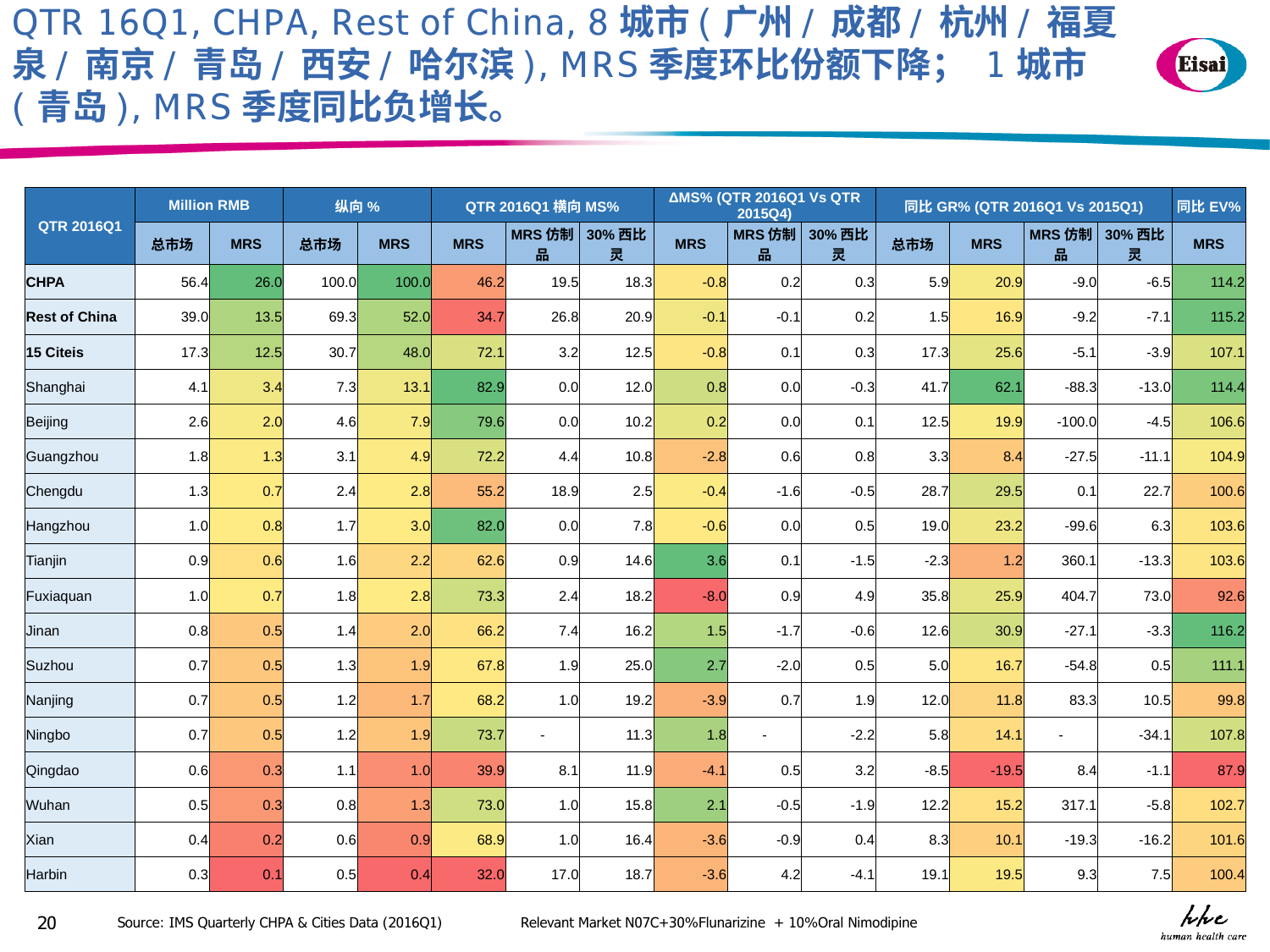

QTR 16Q1, CHPA, Rest of China, 8城市(广州/成都/杭州/福夏泉/南京/青岛/西安/哈尔滨), MRS季度环比份额下降； 1城市(青岛), MRS季度同比负增长。
| QTR 2016Q1 | Million RMB |  | 纵向% |  | QTR 2016Q1横向MS% |  |  | ΔMS% (QTR 2016Q1 Vs QTR 2015Q4) |  |  | 同比GR% (QTR 2016Q1 Vs 2015Q1) |  |  |  | 同比EV% |
| --- | --- | --- | --- | --- | --- | --- | --- | --- | --- | --- | --- | --- | --- | --- | --- |
|  | 总市场 | MRS | 总市场 | MRS | MRS | MRS仿制品 | 30%西比灵 | MRS | MRS仿制品 | 30%西比灵 | 总市场 | MRS | MRS仿制品 | 30%西比灵 | MRS |
| CHPA | 56.4 | 26.0 | 100.0 | 100.0 | 46.2 | 19.5 | 18.3 | -0.8 | 0.2 | 0.3 | 5.9 | 20.9 | -9.0 | -6.5 | 114.2 |
| Rest of China | 39.0 | 13.5 | 69.3 | 52.0 | 34.7 | 26.8 | 20.9 | -0.1 | -0.1 | 0.2 | 1.5 | 16.9 | -9.2 | -7.1 | 115.2 |
| 15 Citeis | 17.3 | 12.5 | 30.7 | 48.0 | 72.1 | 3.2 | 12.5 | -0.8 | 0.1 | 0.3 | 17.3 | 25.6 | -5.1 | -3.9 | 107.1 |
| Shanghai | 4.1 | 3.4 | 7.3 | 13.1 | 82.9 | 0.0 | 12.0 | 0.8 | 0.0 | -0.3 | 41.7 | 62.1 | -88.3 | -13.0 | 114.4 |
| Beijing | 2.6 | 2.0 | 4.6 | 7.9 | 79.6 | 0.0 | 10.2 | 0.2 | 0.0 | 0.1 | 12.5 | 19.9 | -100.0 | -4.5 | 106.6 |
| Guangzhou | 1.8 | 1.3 | 3.1 | 4.9 | 72.2 | 4.4 | 10.8 | -2.8 | 0.6 | 0.8 | 3.3 | 8.4 | -27.5 | -11.1 | 104.9 |
| Chengdu | 1.3 | 0.7 | 2.4 | 2.8 | 55.2 | 18.9 | 2.5 | -0.4 | -1.6 | -0.5 | 28.7 | 29.5 | 0.1 | 22.7 | 100.6 |
| Hangzhou | 1.0 | 0.8 | 1.7 | 3.0 | 82.0 | 0.0 | 7.8 | -0.6 | 0.0 | 0.5 | 19.0 | 23.2 | -99.6 | 6.3 | 103.6 |
| Tianjin | 0.9 | 0.6 | 1.6 | 2.2 | 62.6 | 0.9 | 14.6 | 3.6 | 0.1 | -1.5 | -2.3 | 1.2 | 360.1 | -13.3 | 103.6 |
| Fuxiaquan | 1.0 | 0.7 | 1.8 | 2.8 | 73.3 | 2.4 | 18.2 | -8.0 | 0.9 | 4.9 | 35.8 | 25.9 | 404.7 | 73.0 | 92.6 |
| Jinan | 0.8 | 0.5 | 1.4 | 2.0 | 66.2 | 7.4 | 16.2 | 1.5 | -1.7 | -0.6 | 12.6 | 30.9 | -27.1 | -3.3 | 116.2 |
| Suzhou | 0.7 | 0.5 | 1.3 | 1.9 | 67.8 | 1.9 | 25.0 | 2.7 | -2.0 | 0.5 | 5.0 | 16.7 | -54.8 | 0.5 | 111.1 |
| Nanjing | 0.7 | 0.5 | 1.2 | 1.7 | 68.2 | 1.0 | 19.2 | -3.9 | 0.7 | 1.9 | 12.0 | 11.8 | 83.3 | 10.5 | 99.8 |
| Ningbo | 0.7 | 0.5 | 1.2 | 1.9 | 73.7 | - | 11.3 | 1.8 | - | -2.2 | 5.8 | 14.1 | - | -34.1 | 107.8 |
| Qingdao | 0.6 | 0.3 | 1.1 | 1.0 | 39.9 | 8.1 | 11.9 | -4.1 | 0.5 | 3.2 | -8.5 | -19.5 | 8.4 | -1.1 | 87.9 |
| Wuhan | 0.5 | 0.3 | 0.8 | 1.3 | 73.0 | 1.0 | 15.8 | 2.1 | -0.5 | -1.9 | 12.2 | 15.2 | 317.1 | -5.8 | 102.7 |
| Xian | 0.4 | 0.2 | 0.6 | 0.9 | 68.9 | 1.0 | 16.4 | -3.6 | -0.9 | 0.4 | 8.3 | 10.1 | -19.3 | -16.2 | 101.6 |
| Harbin | 0.3 | 0.1 | 0.5 | 0.4 | 32.0 | 17.0 | 18.7 | -3.6 | 4.2 | -4.1 | 19.1 | 19.5 | 9.3 | 7.5 | 100.4 |
Source: IMS Quarterly CHPA & Cities Data (2016Q1)
 Relevant Market N07C+30%Flunarizine  + 10%Oral Nimodipine
20